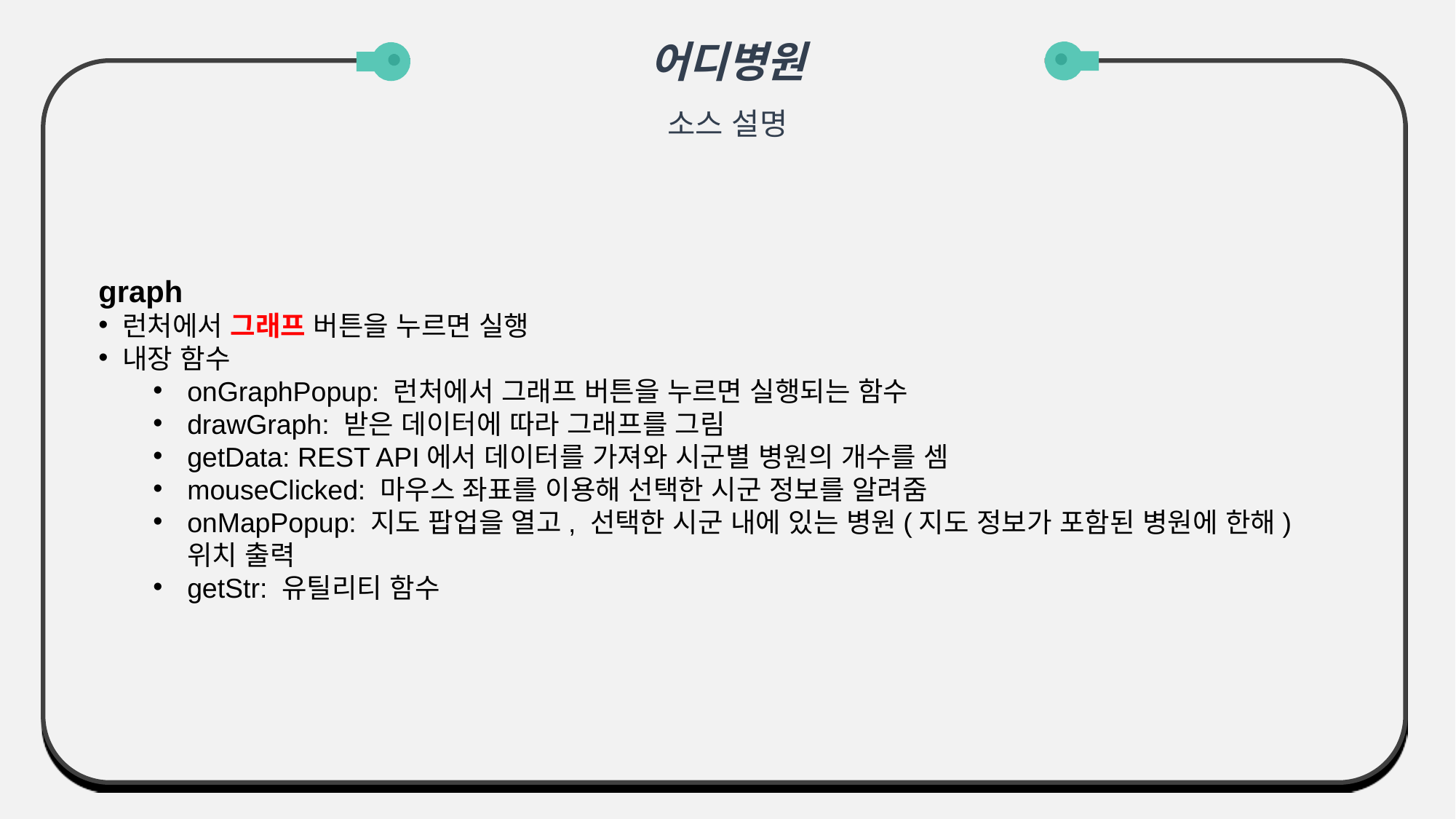

어디병원
소스 설명

graph
 런처에서 그래프 버튼을 누르면 실행
 내장 함수
onGraphPopup: 런처에서 그래프 버튼을 누르면 실행되는 함수
drawGraph: 받은 데이터에 따라 그래프를 그림
getData: REST API에서 데이터를 가져와 시군별 병원의 개수를 셈
mouseClicked: 마우스 좌표를 이용해 선택한 시군 정보를 알려줌
onMapPopup: 지도 팝업을 열고, 선택한 시군 내에 있는 병원(지도 정보가 포함된 병원에 한해) 위치 출력
getStr: 유틸리티 함수